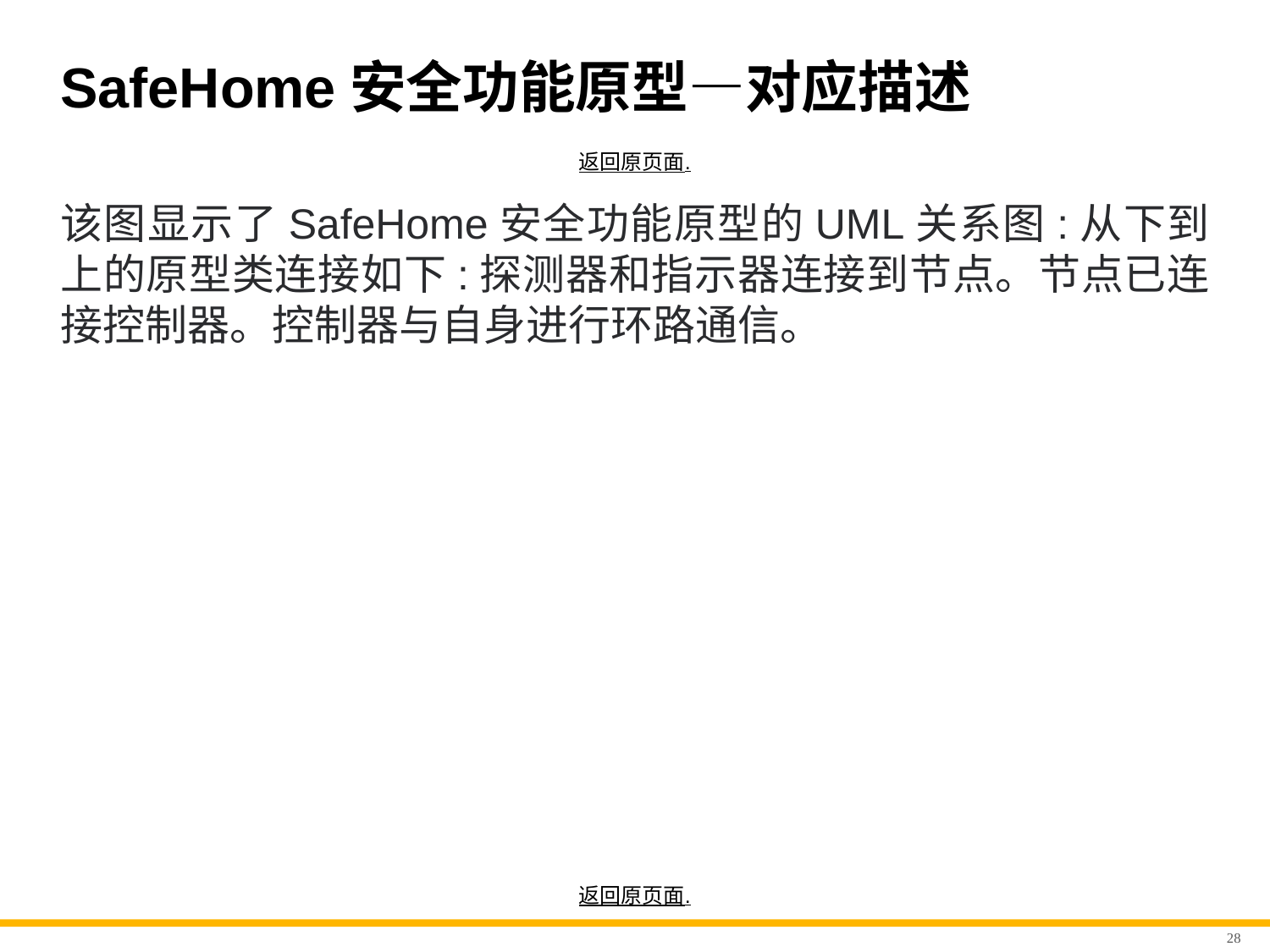

# SafeHome安全功能原型—对应描述
返回原页面.
该图显示了SafeHome安全功能原型的UML关系图:从下到上的原型类连接如下:探测器和指示器连接到节点。节点已连接控制器。控制器与自身进行环路通信。
返回原页面.
28